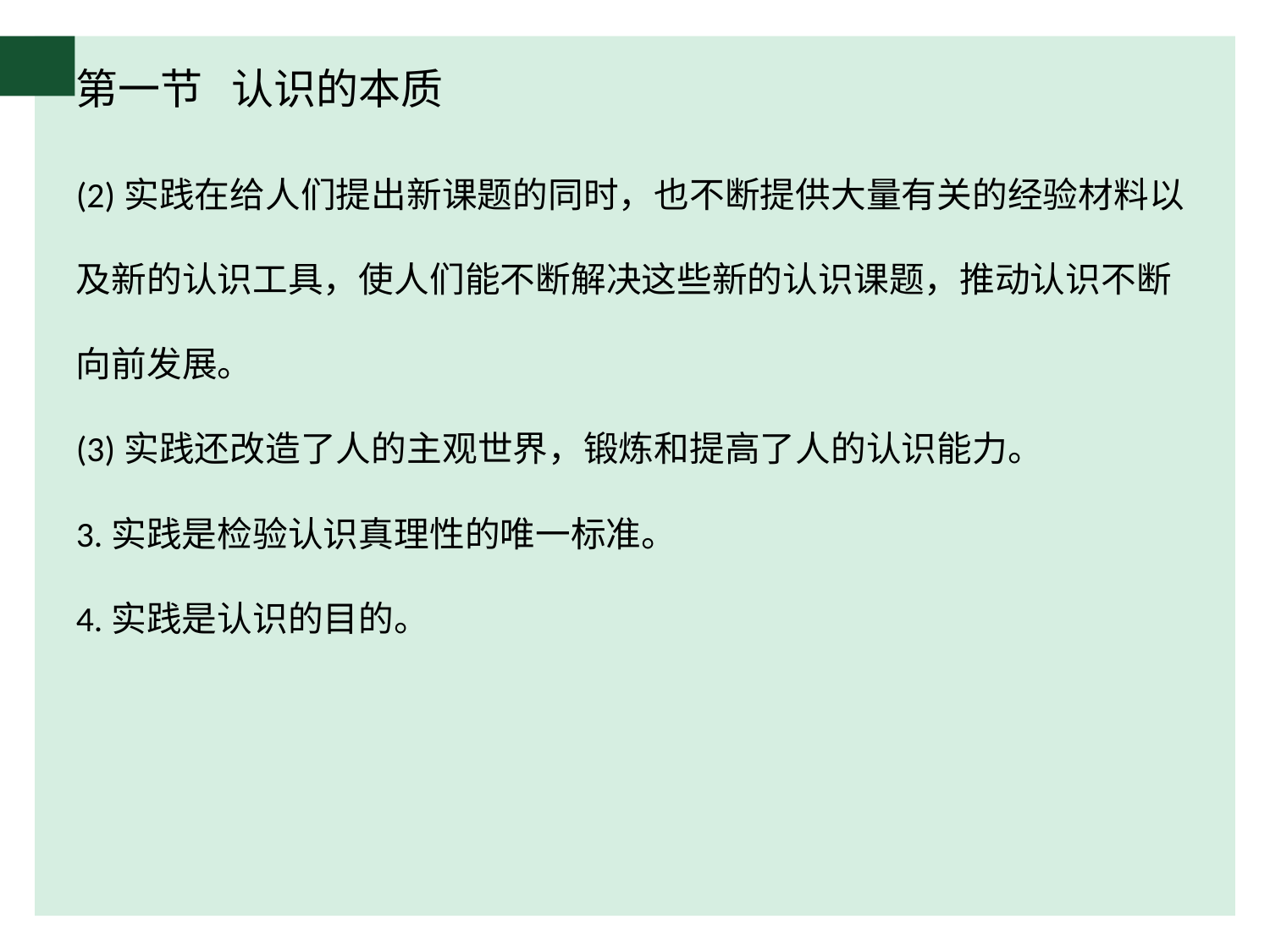

# 第一节   认识的本质
(2)实践在给人们提出新课题的同时，也不断提供大量有关的经验材料以及新的认识工具，使人们能不断解决这些新的认识课题，推动认识不断向前发展。
(3)实践还改造了人的主观世界，锻炼和提高了人的认识能力。
3.实践是检验认识真理性的唯一标准。
4.实践是认识的目的。